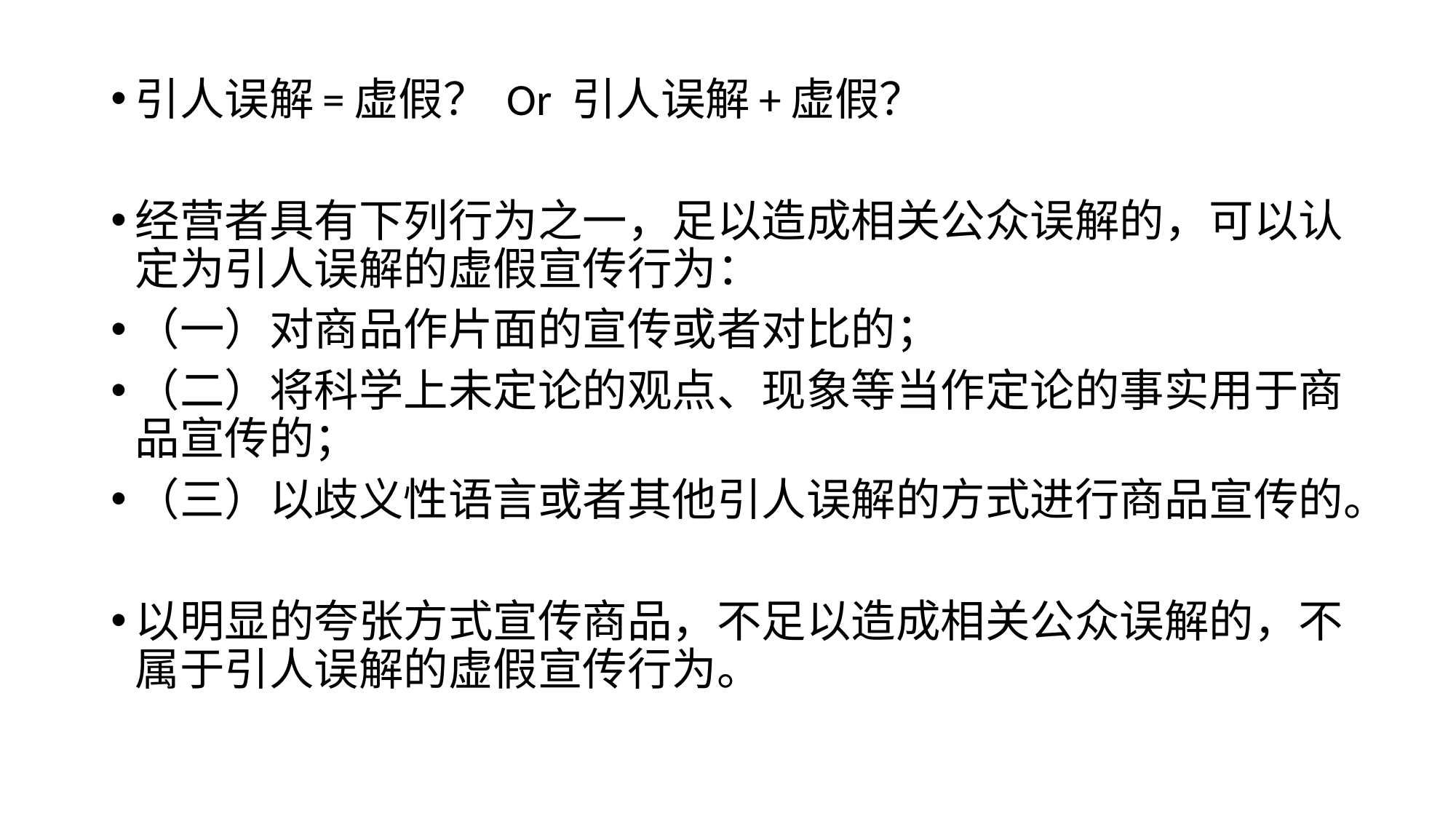

引人误解=虚假？ Or 引人误解+虚假？

经营者具有下列行为之一，足以造成相关公众误解的，可以认定为引人误解的虚假宣传行为：
（一）对商品作片面的宣传或者对比的；
（二）将科学上未定论的观点、现象等当作定论的事实用于商品宣传的；
（三）以歧义性语言或者其他引人误解的方式进行商品宣传的。

以明显的夸张方式宣传商品，不足以造成相关公众误解的，不属于引人误解的虚假宣传行为。